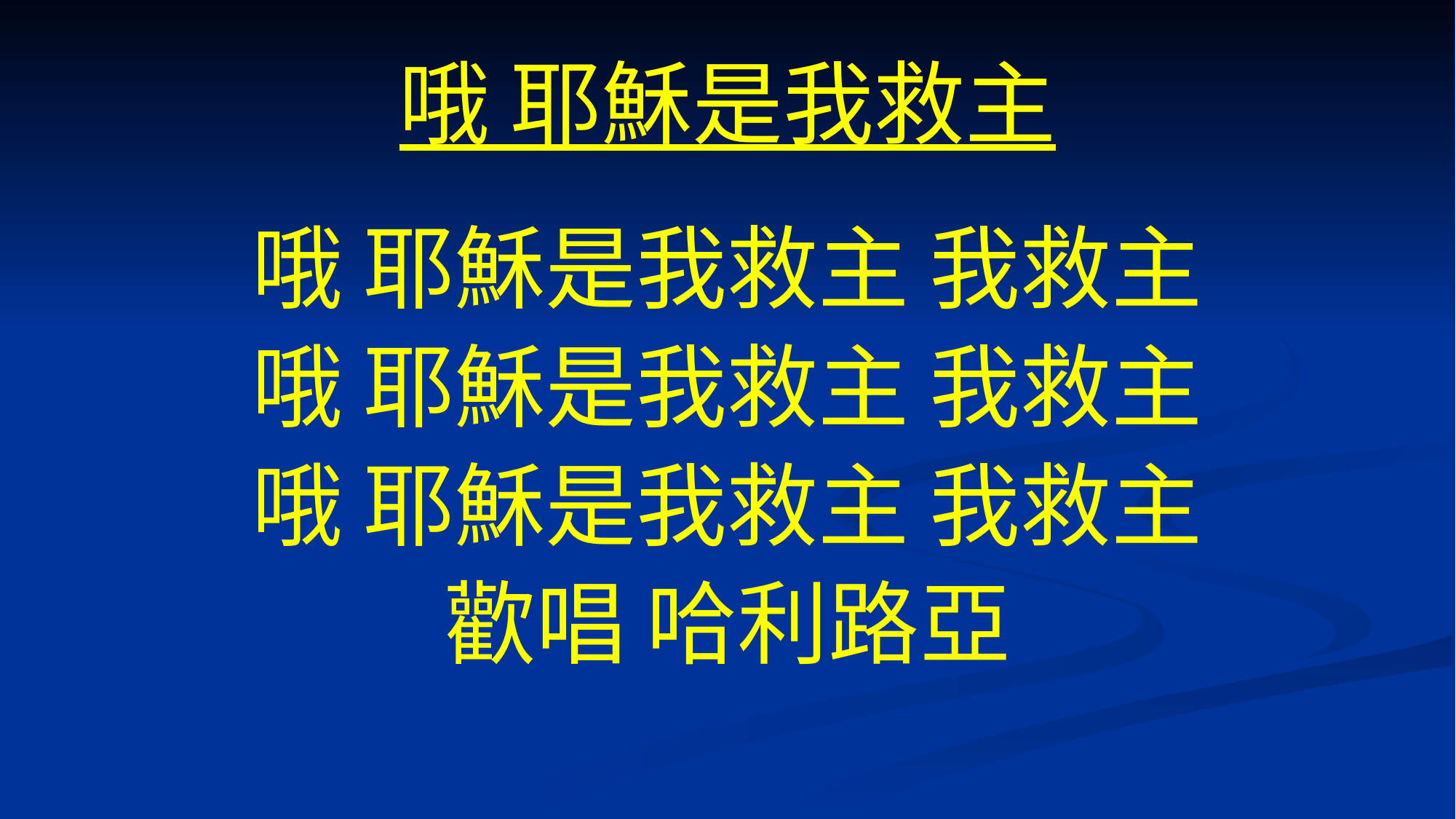

# 哦 耶穌是我救主
哦 耶穌是我救主 我救主
哦 耶穌是我救主 我救主
哦 耶穌是我救主 我救主
歡唱 哈利路亞